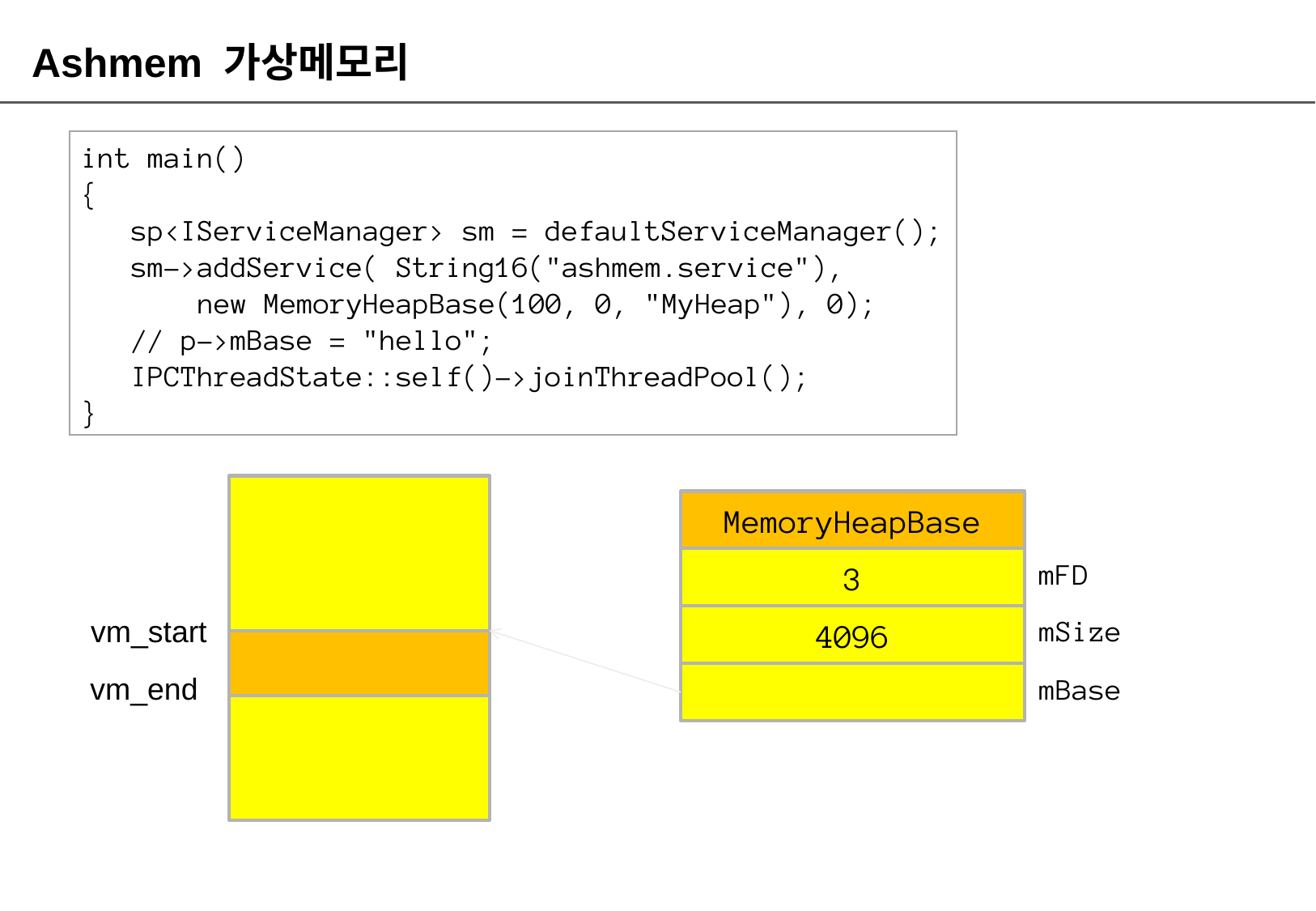

# Ashmem 가상메모리
int main()
{
   sp<IServiceManager> sm = defaultServiceManager();
   sm->addService( String16("ashmem.service"),
       new MemoryHeapBase(100, 0, "MyHeap"), 0);
   // p->mBase = "hello";
   IPCThreadState::self()->joinThreadPool();
}

MemoryHeapBase
3
mFD
4096
mSize
vm_start

mBase
vm_end